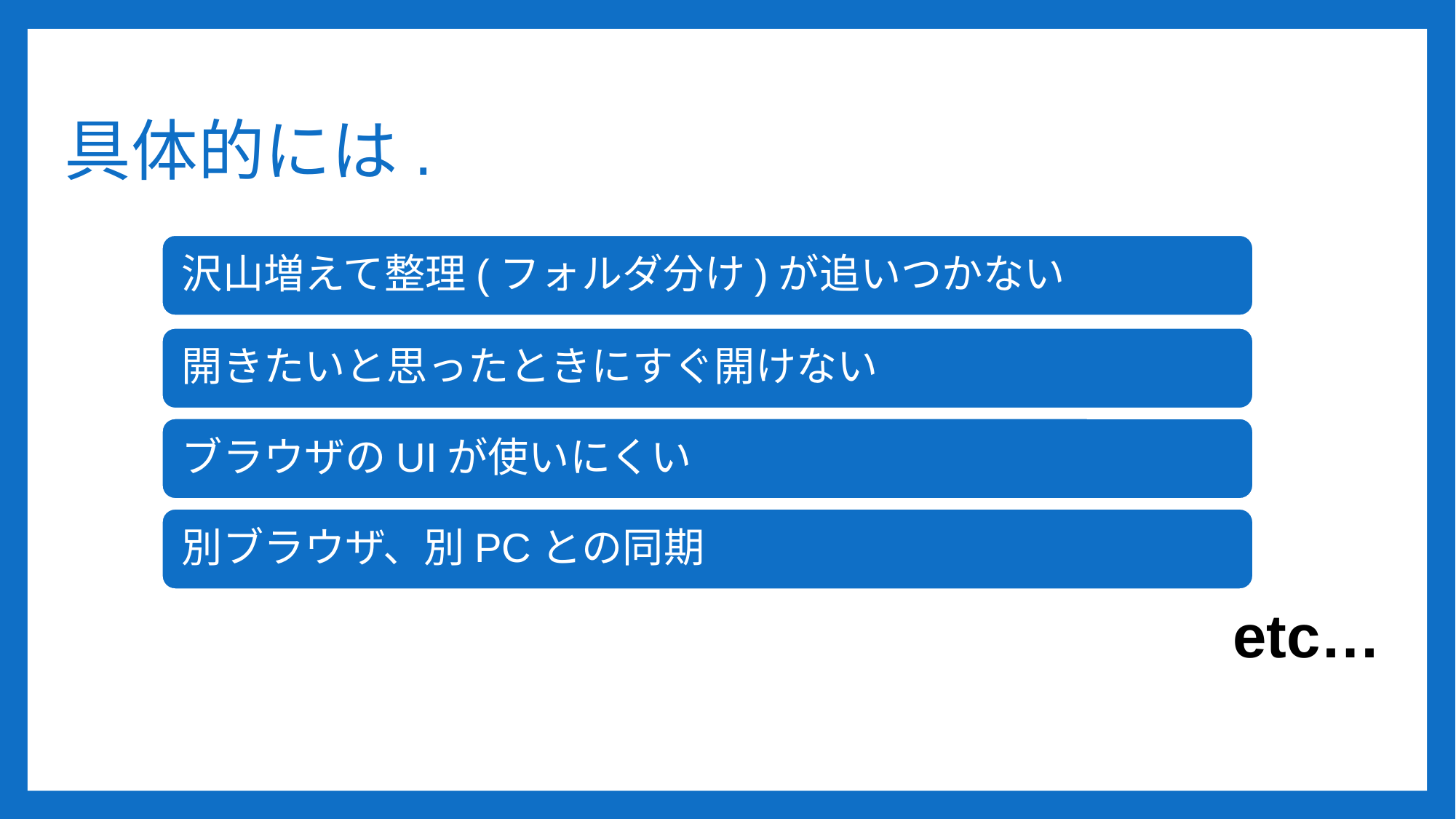

# 具体的には.
沢山増えて整理(フォルダ分け)が追いつかない
開きたいと思ったときにすぐ開けない
ブラウザのUIが使いにくい
別ブラウザ、別PCとの同期
etc…